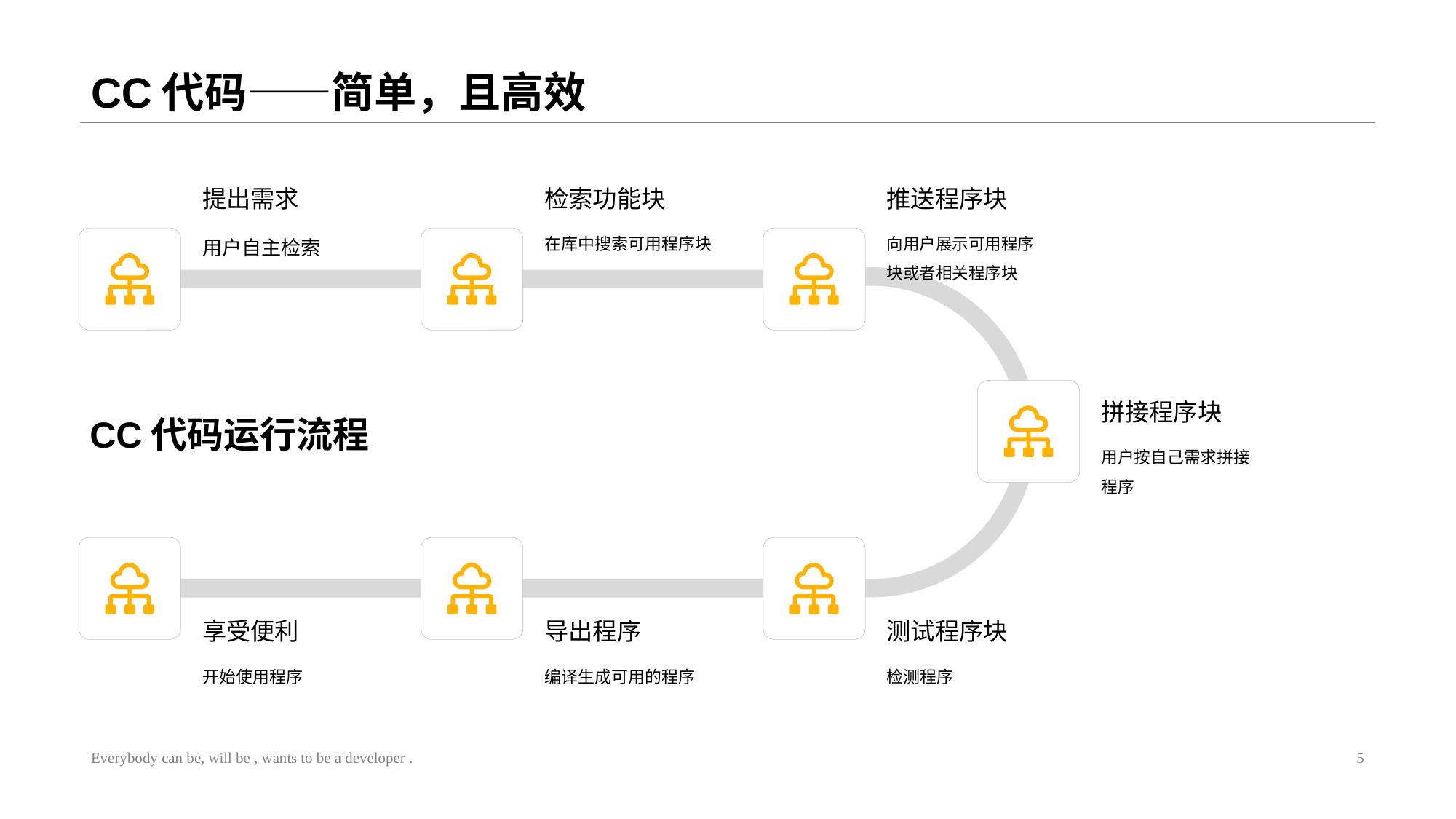

# CC代码——简单，且高效
提出需求
用户自主检索
检索功能块
在库中搜索可用程序块

推送程序块
向用户展示可用程序块或者相关程序块

拼接程序块
用户按自己需求拼接程序
CC代码运行流程

享受便利
开始使用程序
导出程序
编译生成可用的程序
测试程序块
检测程序
Everybody can be, will be , wants to be a developer .
5